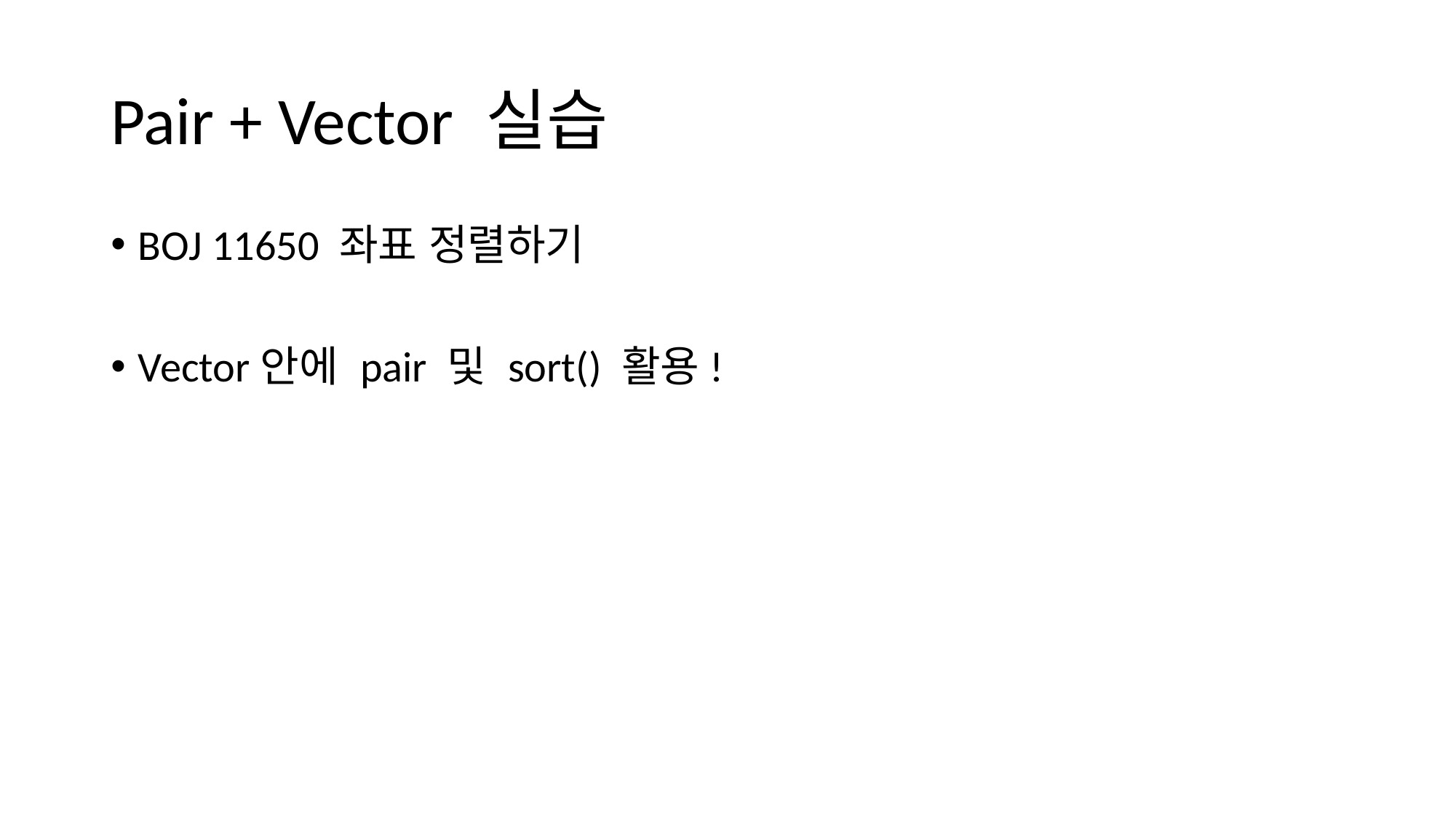

# Pair + Vector 실습
BOJ 11650 좌표 정렬하기

Vector안에 pair 및 sort() 활용!